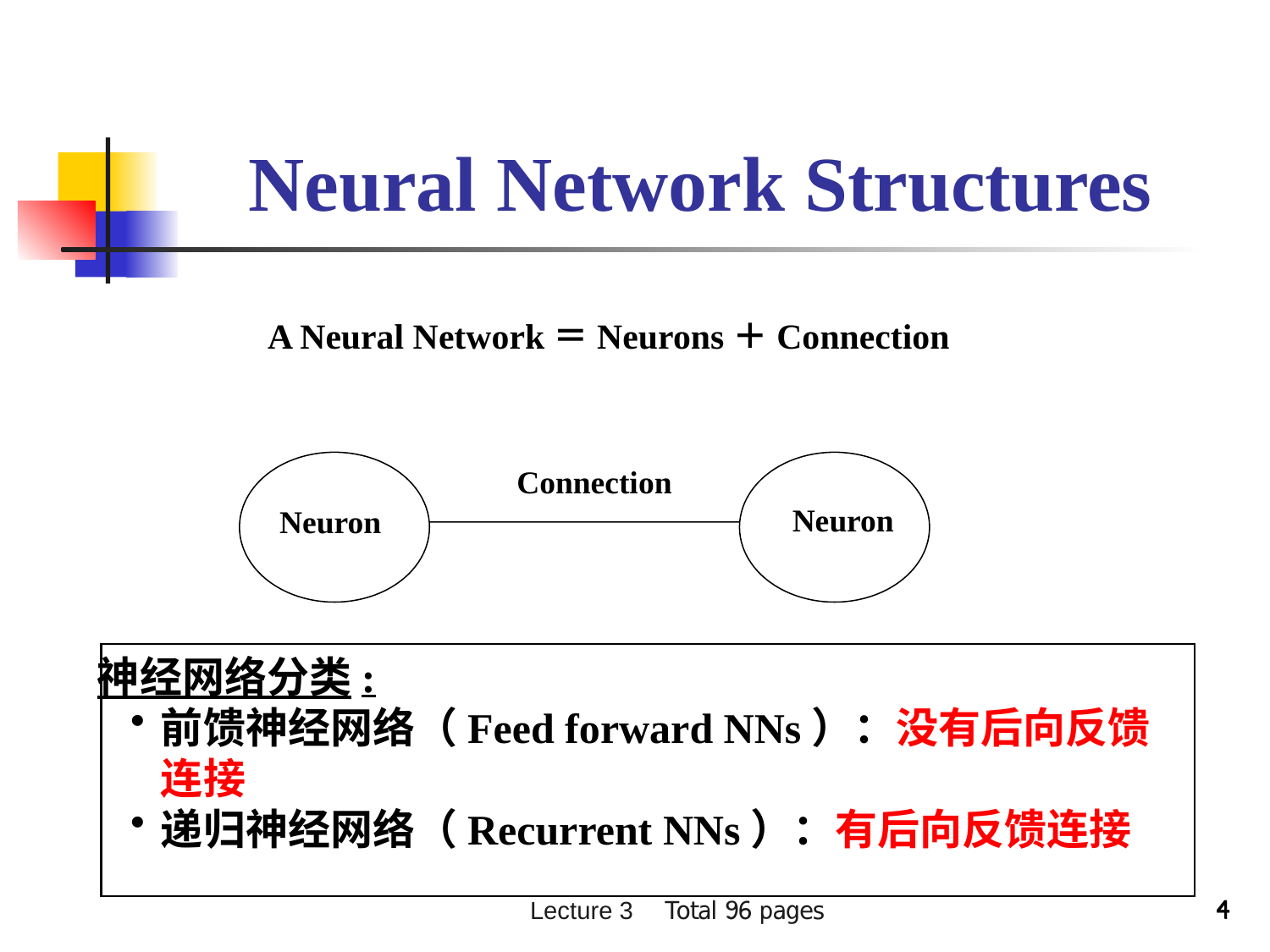

# Neural Network Structures
A Neural Network＝Neurons＋Connection

Connection
Neuron
Neuron

神经网络分类:
前馈神经网络（Feed forward NNs）：没有后向反馈连接
递归神经网络（Recurrent NNs）：有后向反馈连接

4
4
Lecture 3    Total 96 pages